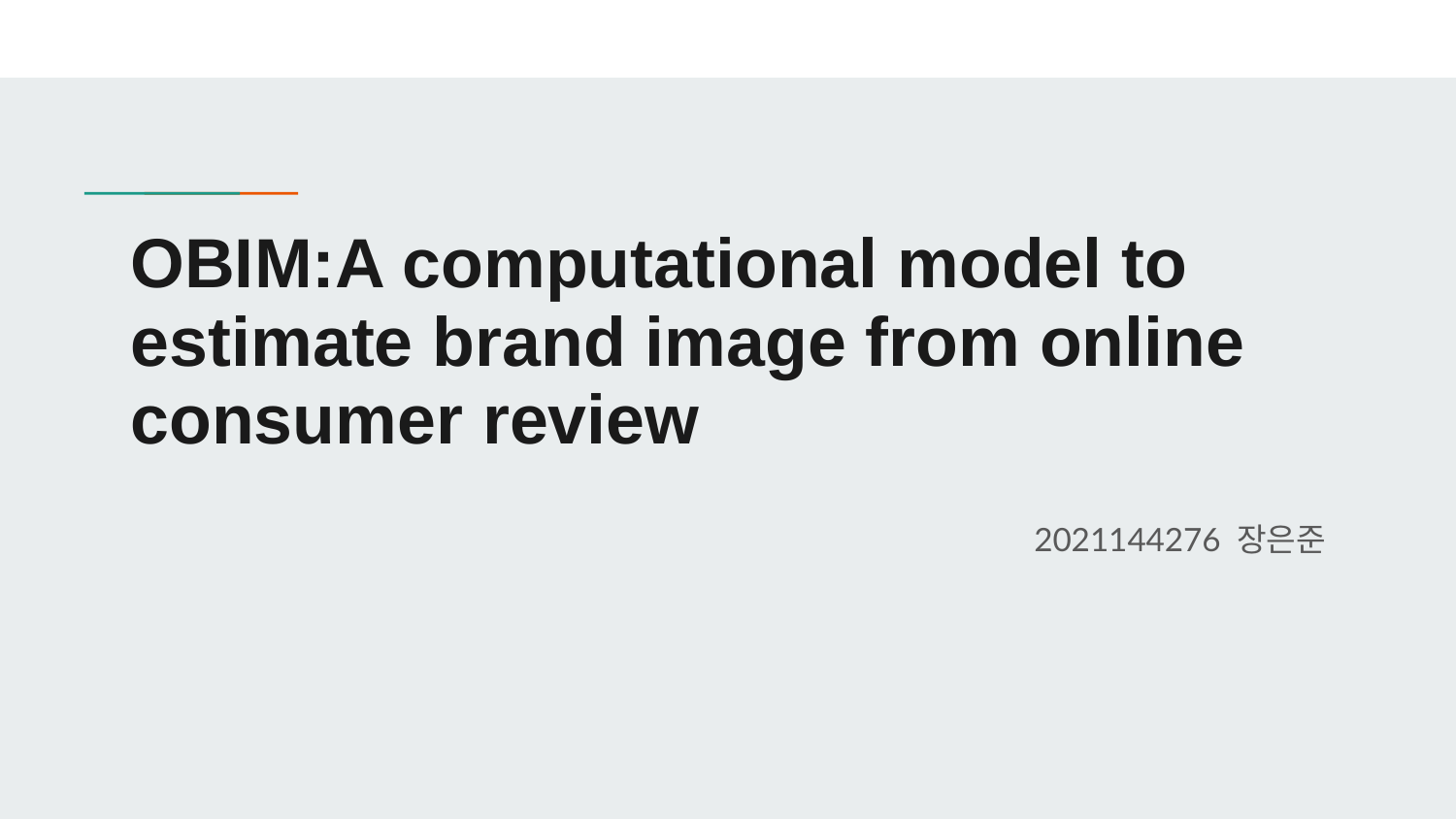

# OBIM:A computational model to estimate brand image from online consumer review
2021144276 장은준